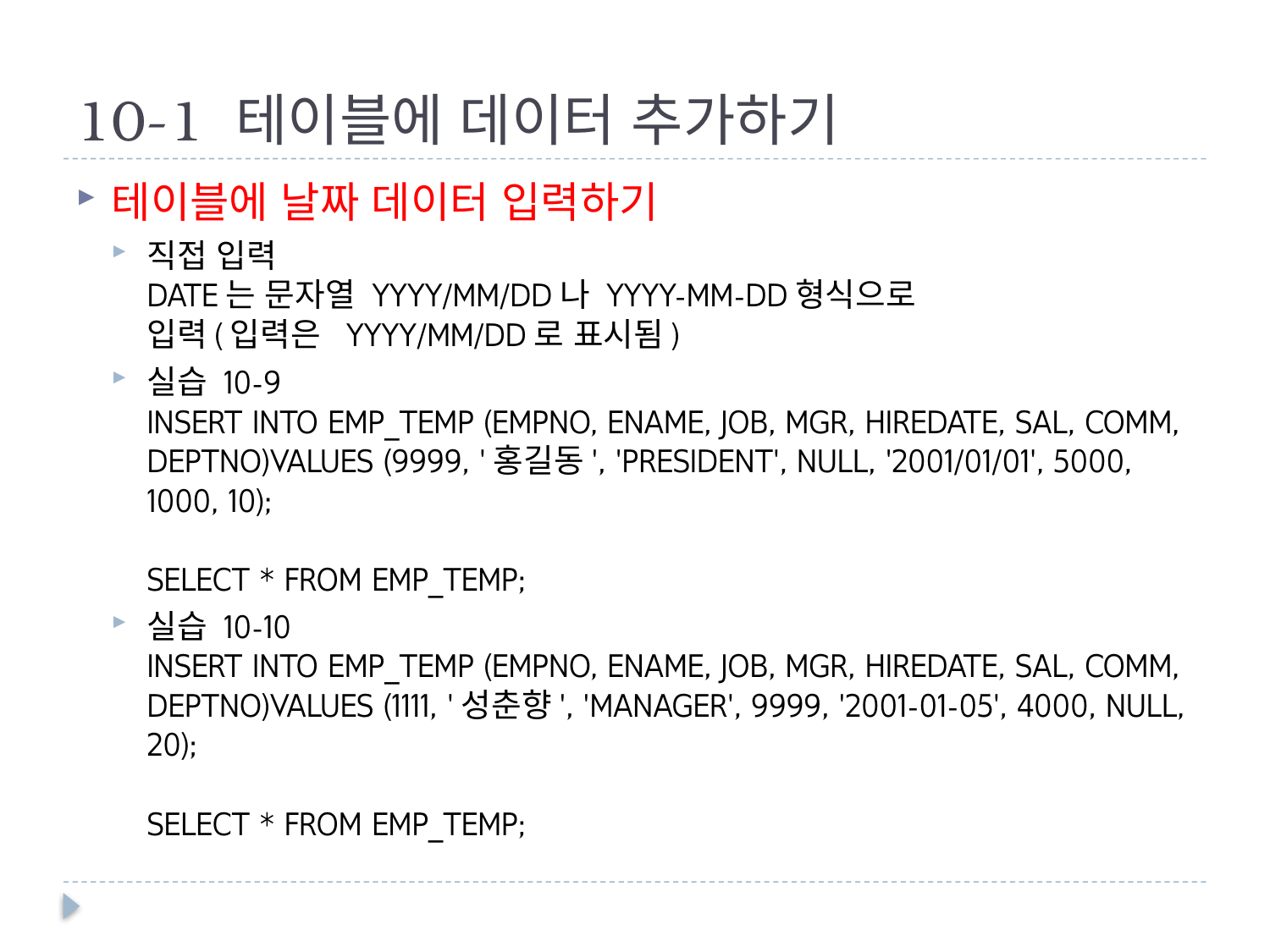

# 10-1 테이블에 데이터 추가하기
테이블에 날짜 데이터 입력하기
직접 입력
DATE는 문자열 YYYY/MM/DD나 YYYY-MM-DD형식으로
입력(입력은  YYYY/MM/DD로 표시됨)
실습 10-9
INSERT INTO EMP_TEMP (EMPNO, ENAME, JOB, MGR, HIREDATE, SAL, COMM, DEPTNO)VALUES (9999, '홍길동', 'PRESIDENT', NULL, '2001/01/01', 5000, 1000, 10);
SELECT * FROM EMP_TEMP;
실습 10-10
INSERT INTO EMP_TEMP (EMPNO, ENAME, JOB, MGR, HIREDATE, SAL, COMM, DEPTNO)VALUES (1111, '성춘향', 'MANAGER', 9999, '2001-01-05', 4000, NULL, 20);
SELECT * FROM EMP_TEMP;